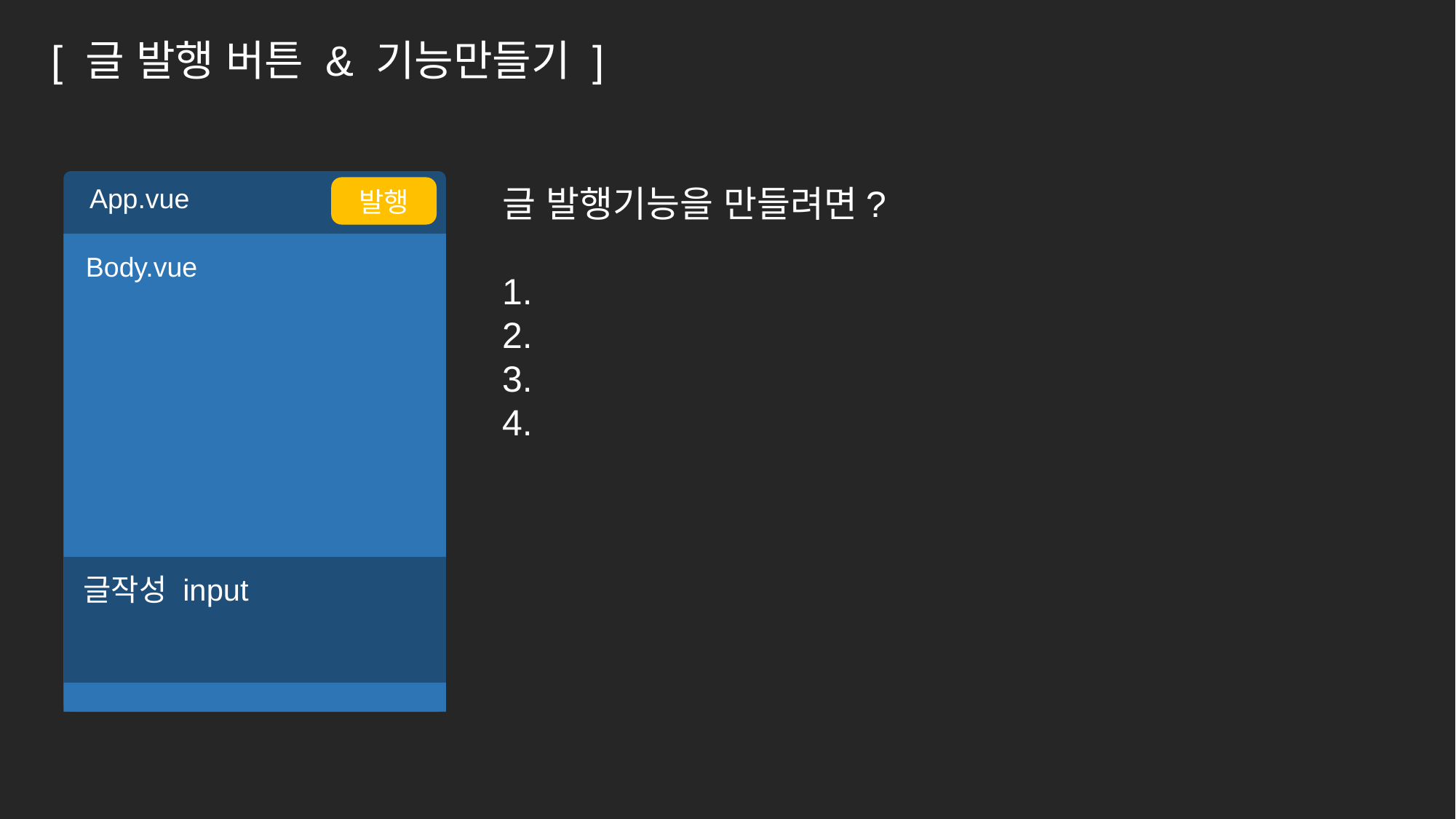

[ 글 발행 버튼 & 기능만들기 ]

  App.vue
글 발행기능을 만들려면?

1.
2.
3.
4.
발행

Body.vue

글작성 input